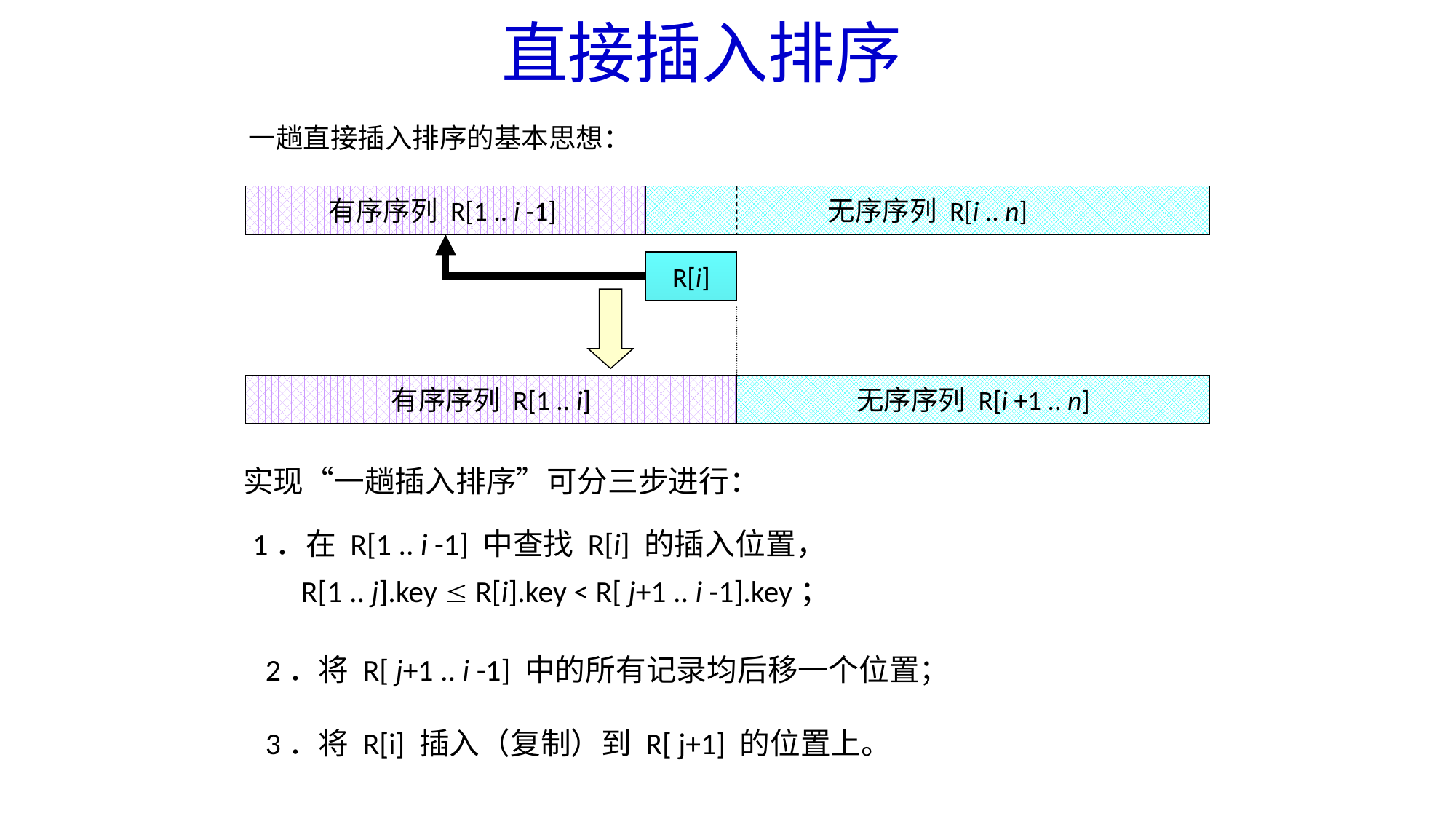

直接插入排序
一趟直接插入排序的基本思想：
有序序列 R[1 .. i -1]
无序序列 R[i .. n]

R[i]

有序序列 R[1 .. i]
无序序列 R[i +1 .. n]
实现“一趟插入排序”可分三步进行：
1．在 R[1 .. i -1] 中查找 R[i] 的插入位置，
       R[1 .. j].key ≤ R[i].key < R[ j+1 .. i -1].key；
2．将 R[ j+1 .. i -1] 中的所有记录均后移一个位置；
3．将 R[i] 插入（复制）到 R[ j+1] 的位置上。